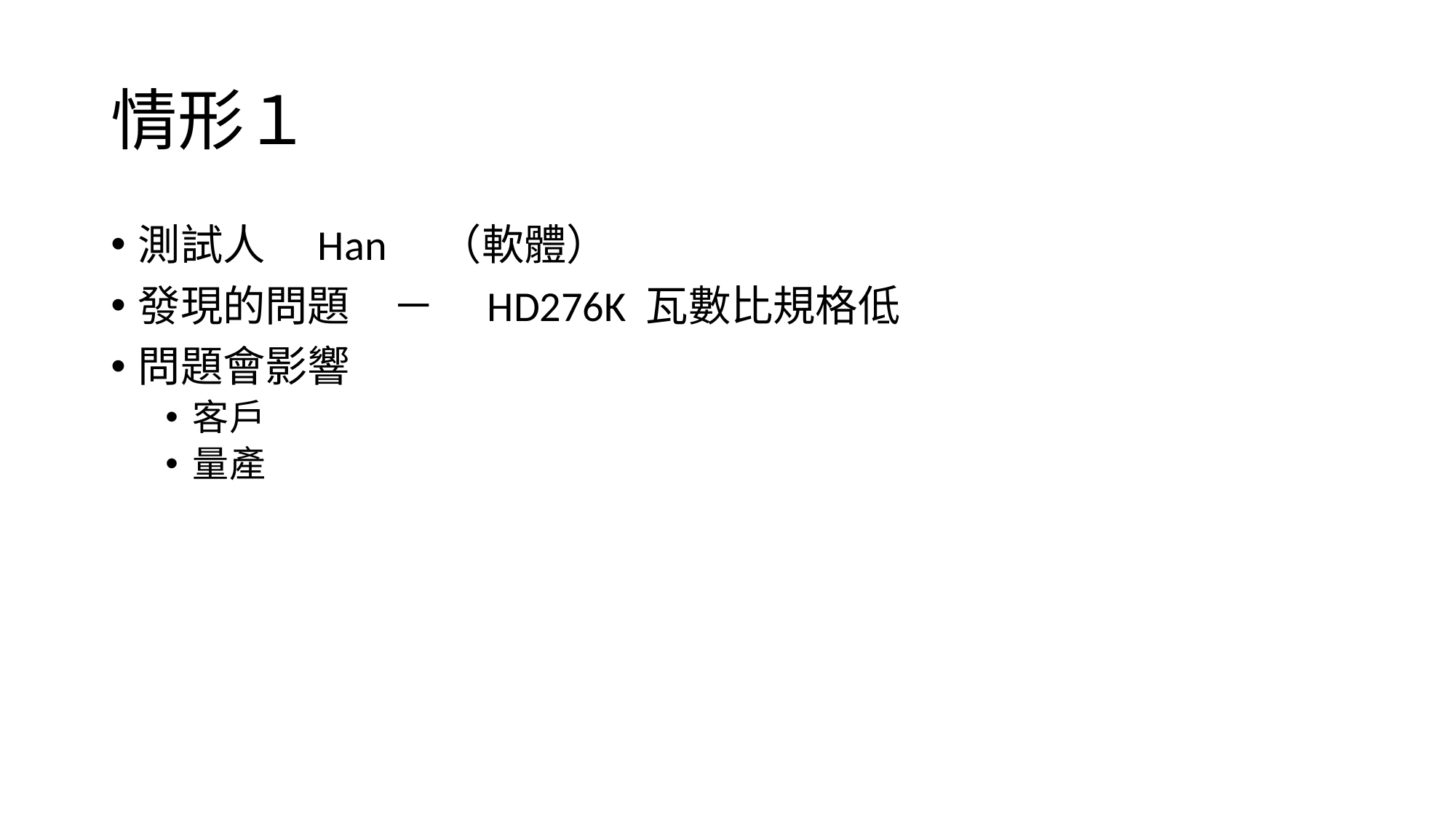

# 情形１
測試人　Han　（軟體）
發現的問題　－　HD276K 瓦數比規格低
問題會影響
客戶
量產